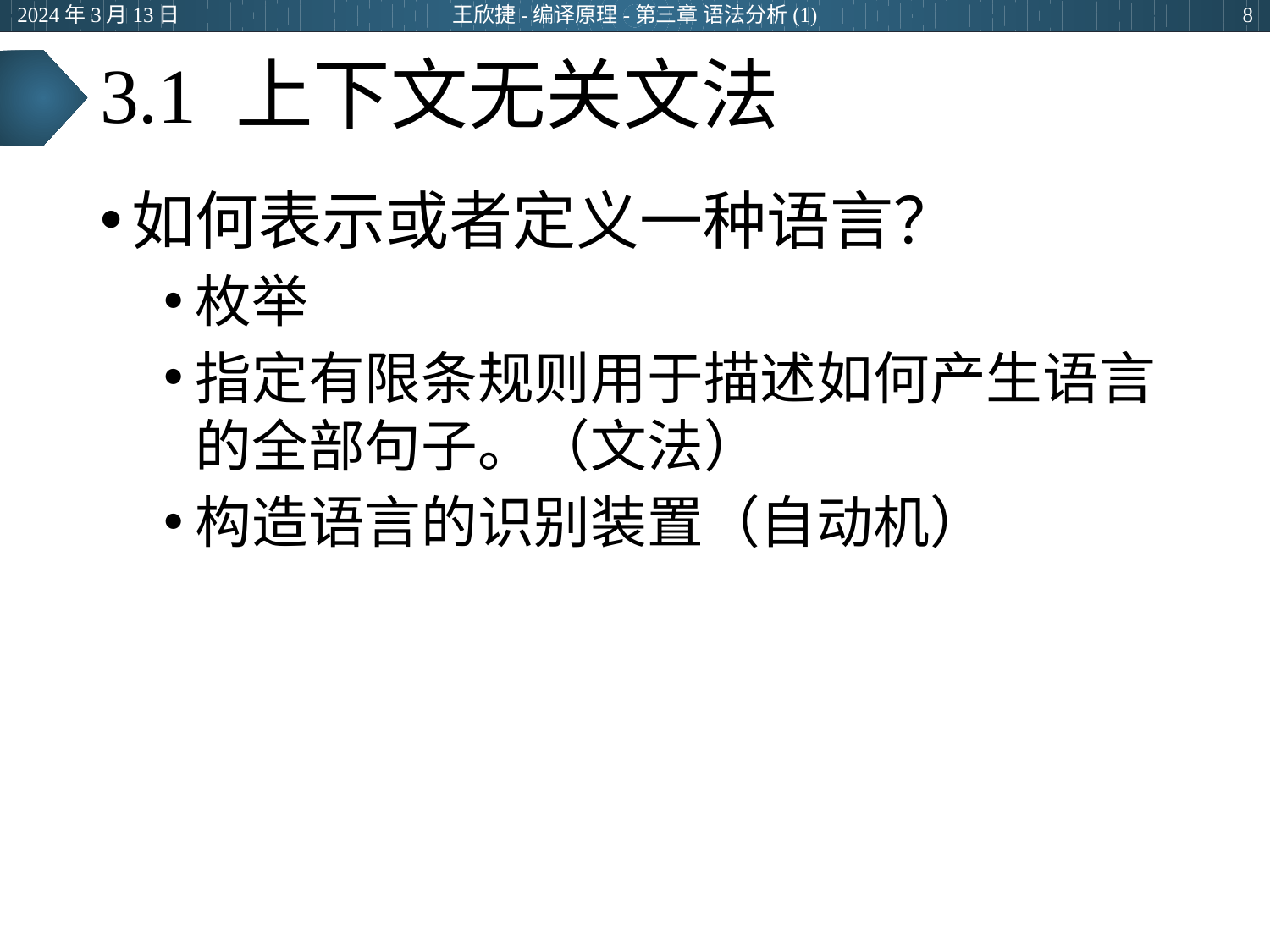

2024年3月13日
王欣捷-编译原理-第三章 语法分析(1)
8
# 3.1 上下文无关文法
如何表示或者定义一种语言？
枚举
指定有限条规则用于描述如何产生语言的全部句子。（文法）
构造语言的识别装置（自动机）